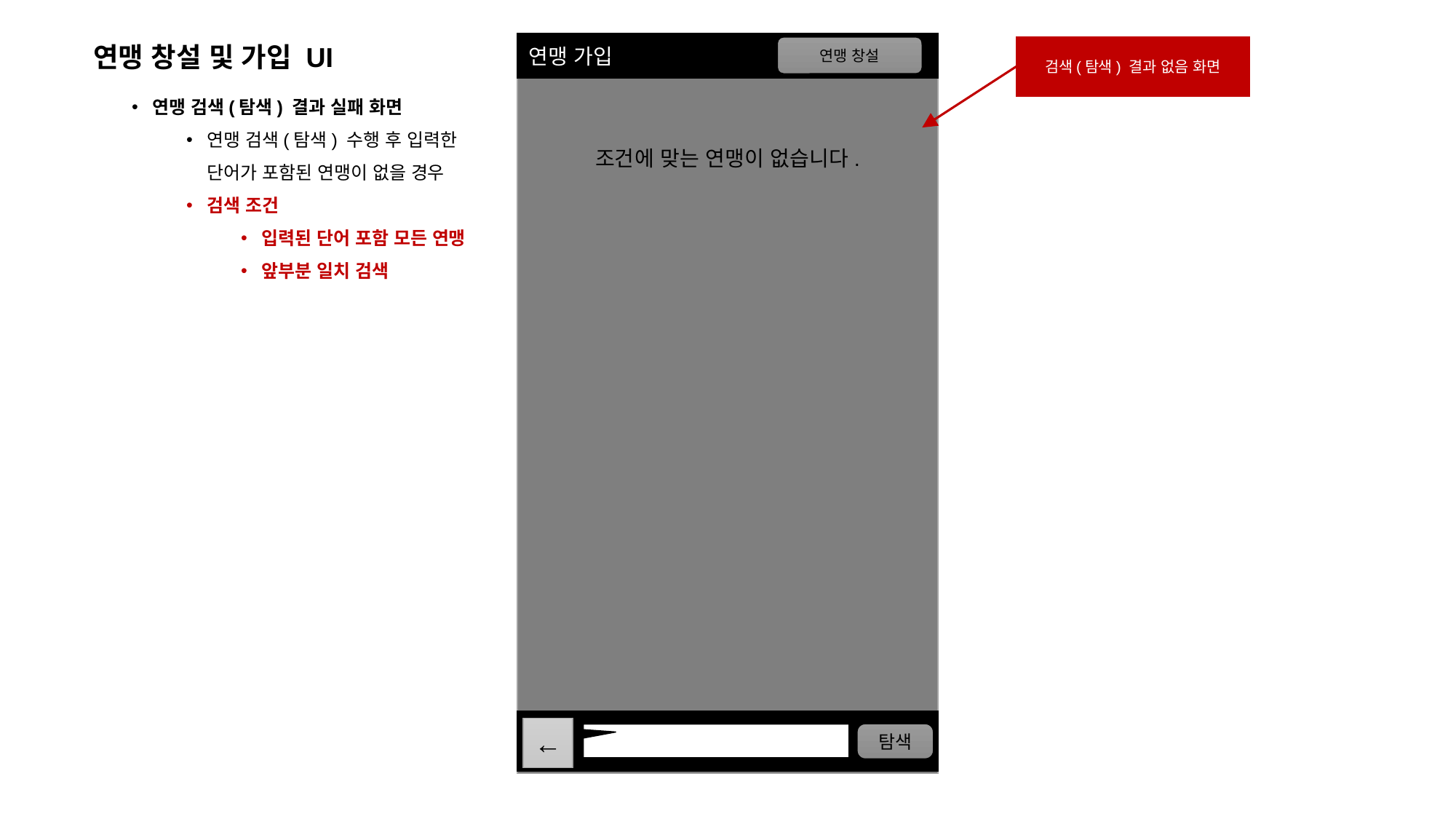

조건에 맞는 연맹이 없습니다.

연맹 가입
연맹 창설 및 가입 UI
연맹 창설
검색(탐색) 결과 없음 화면
연맹 검색(탐색) 결과 실패 화면
연맹 검색(탐색) 수행 후 입력한 단어가 포함된 연맹이 없을 경우
검색 조건
입력된 단어 포함 모든 연맹
앞부분 일치 검색

←
탐색